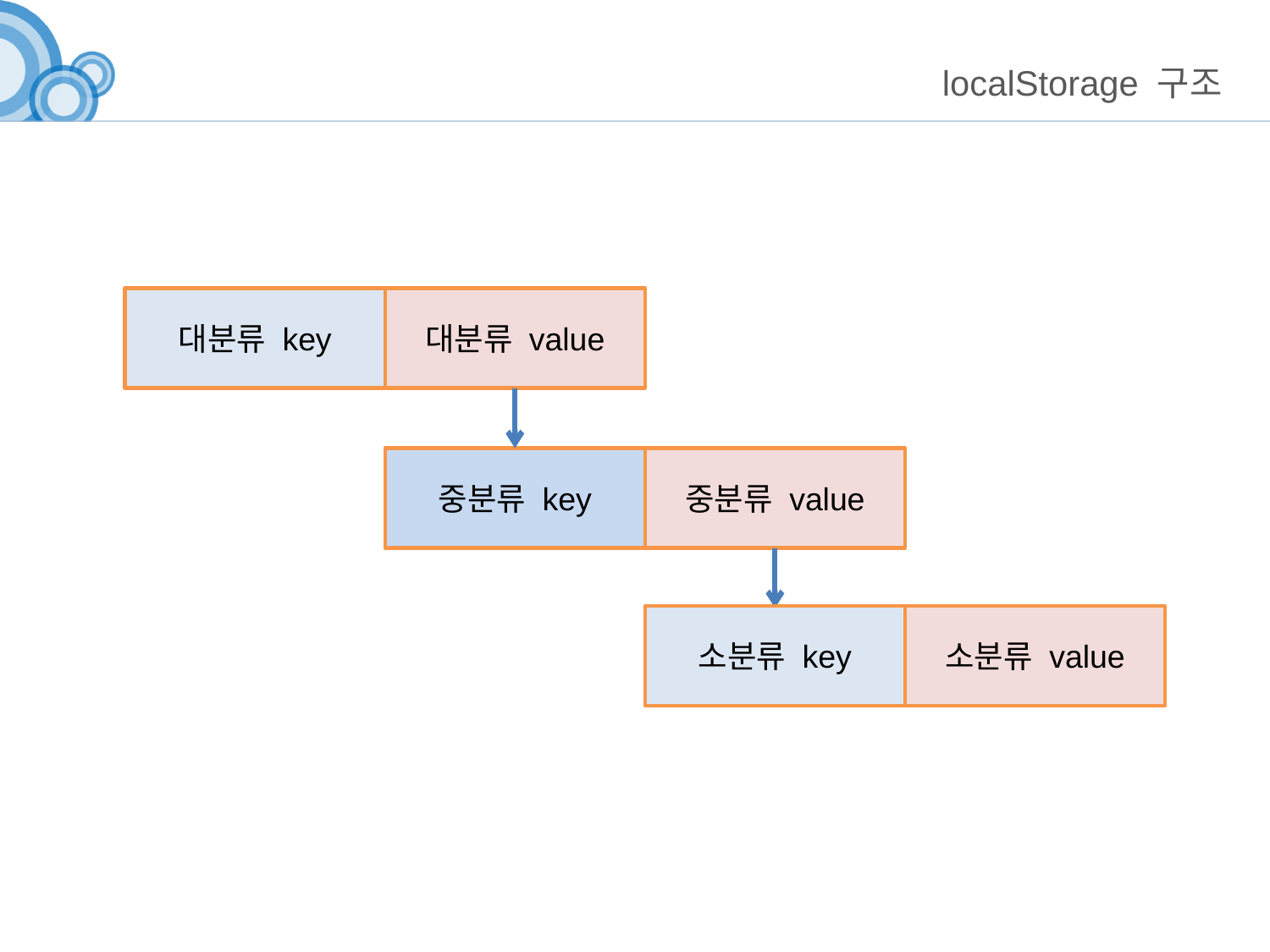

# localStorage 구조
대분류 key
대분류 value
중분류 key
중분류 value
소분류 key
소분류 value